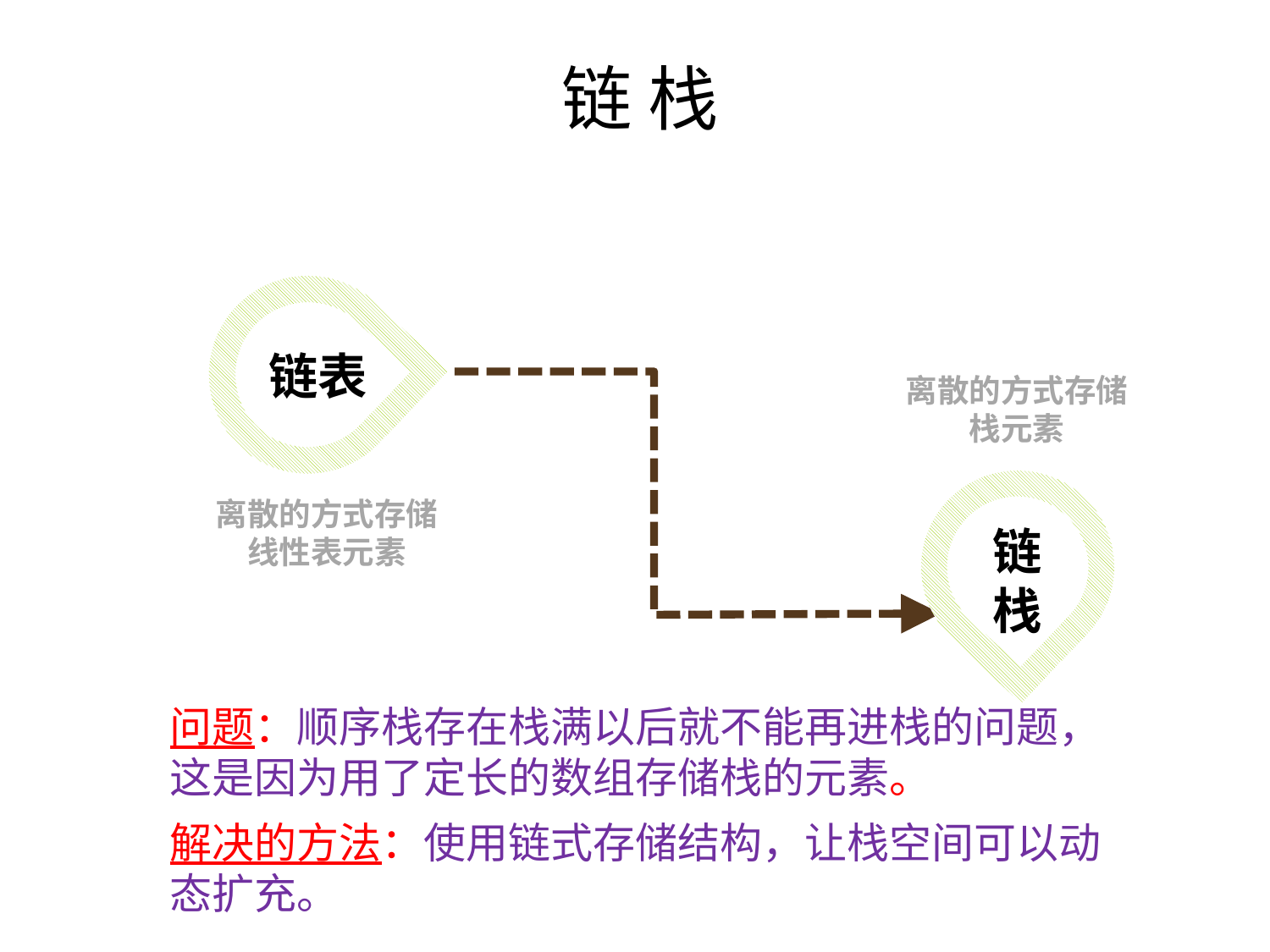

# 链 栈
链表
离散的方式存储
栈元素

链
栈
离散的方式存储
线性表元素
问题：顺序栈存在栈满以后就不能再进栈的问题，这是因为用了定长的数组存储栈的元素。
解决的方法：使用链式存储结构，让栈空间可以动态扩充。
39